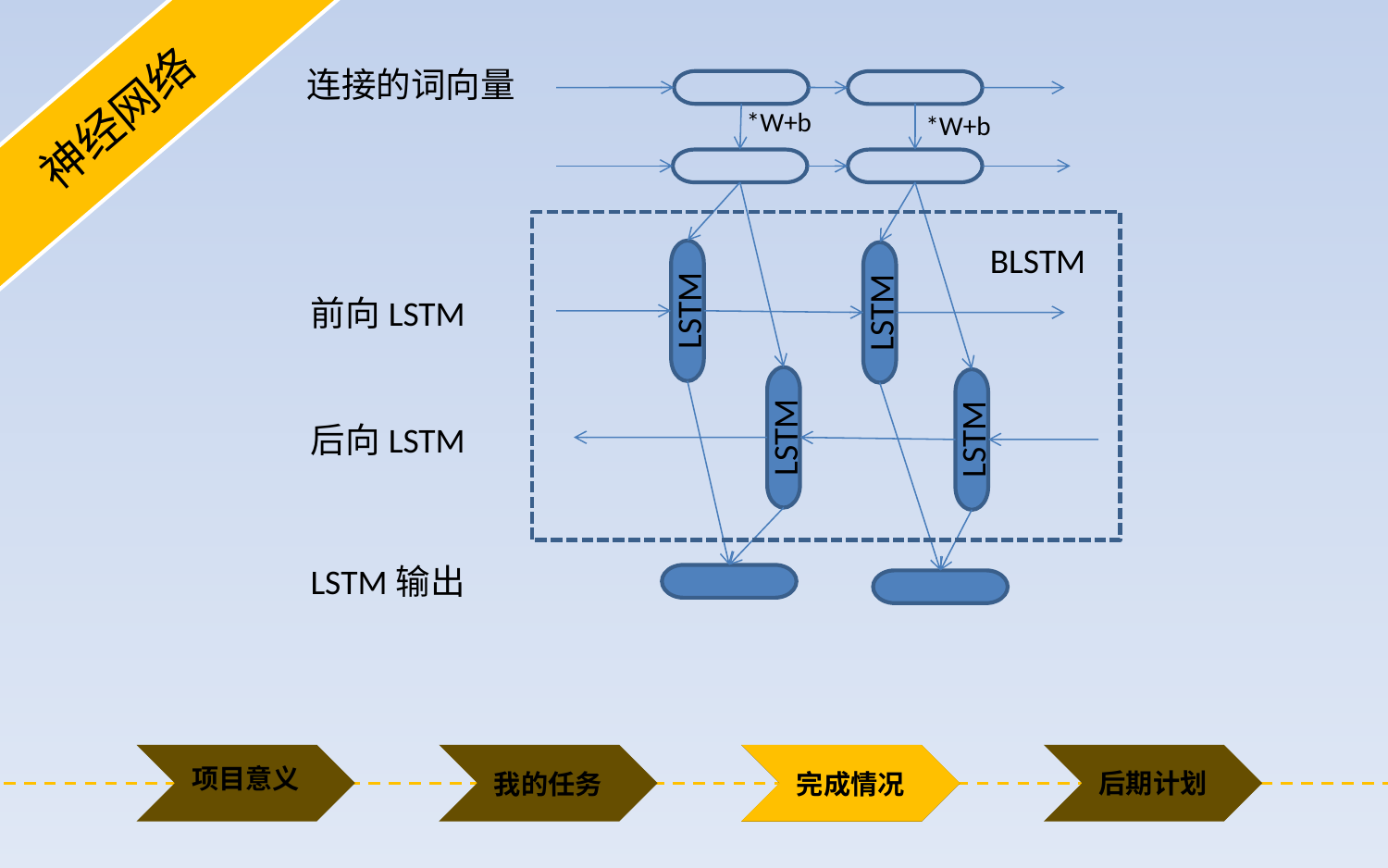

连接的词向量
神经网络

*W+b
*W+b

BLSTM
前向LSTM
LSTM
LSTM
后向LSTM
LSTM
LSTM
LSTM输出

项目意义
后期计划
我的任务
完成情况